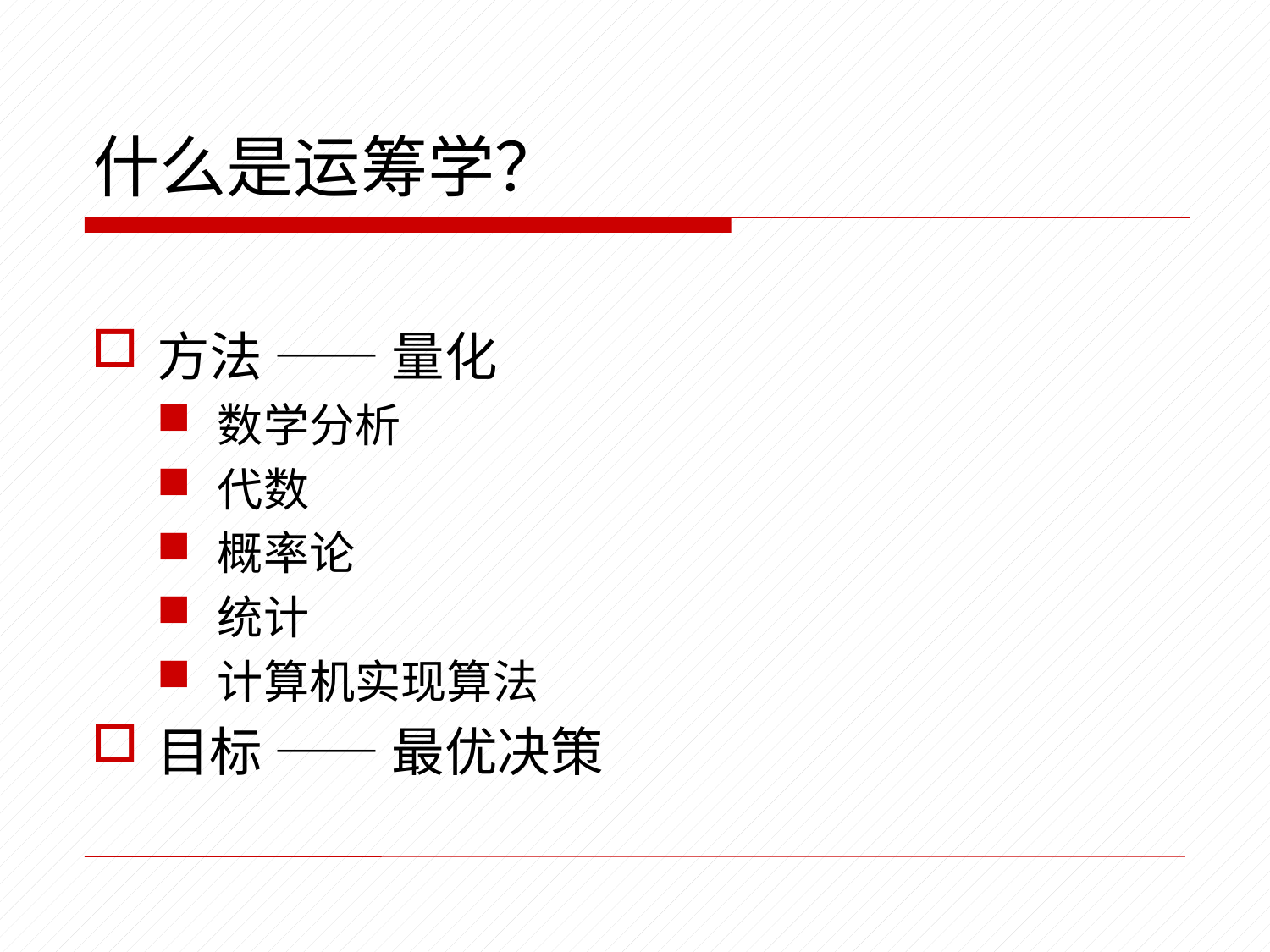

# 什么是运筹学？

方法 —— 量化
数学分析
代数
概率论
统计
计算机实现算法
目标 —— 最优决策